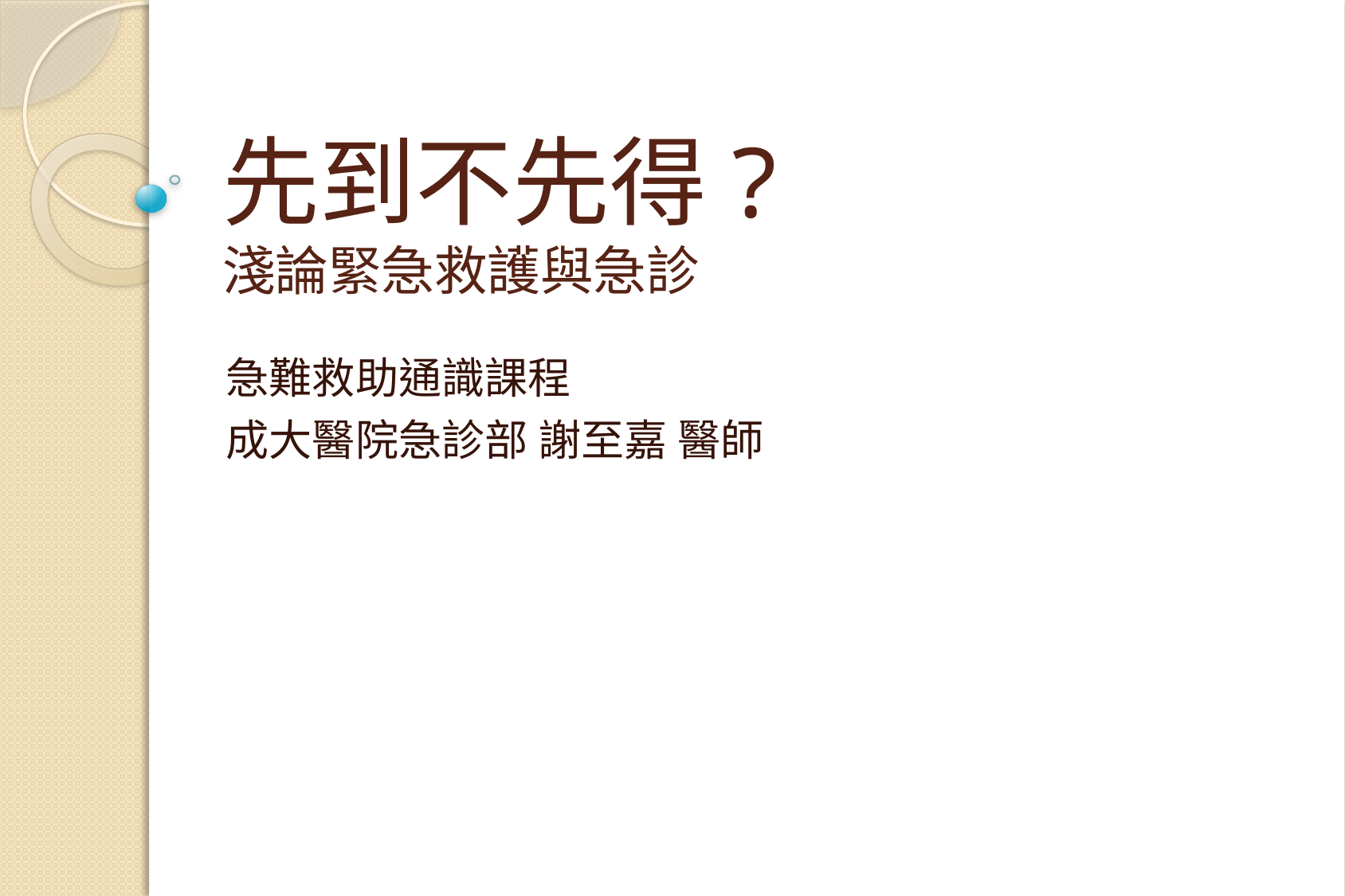

# 先到不先得? 淺論緊急救護與急診
急難救助通識課程
成大醫院急診部 謝至嘉 醫師